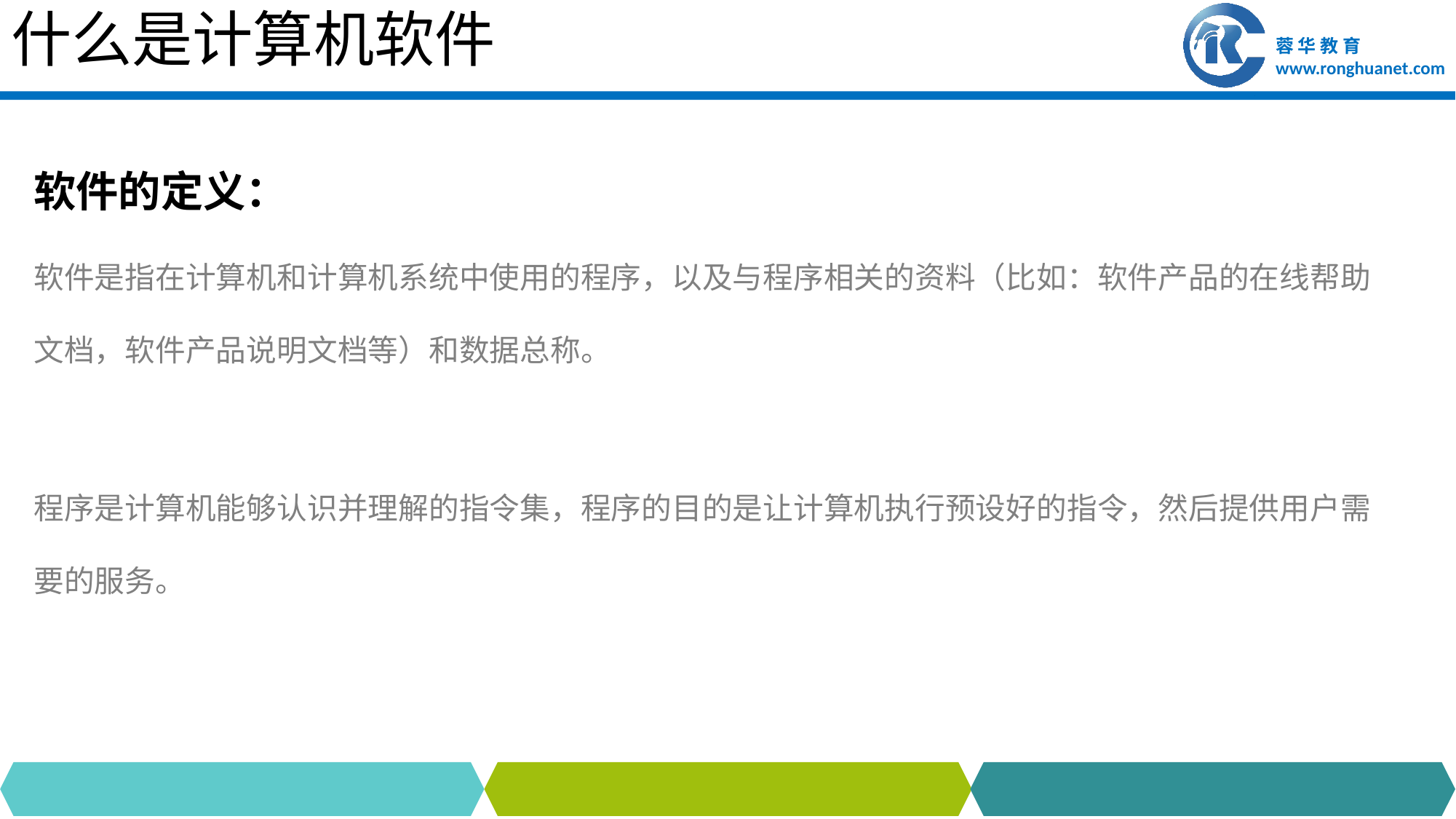

# 什么是计算机软件
软件的定义：
软件是指在计算机和计算机系统中使用的程序，以及与程序相关的资料（比如：软件产品的在线帮助文档，软件产品说明文档等）和数据总称。

程序是计算机能够认识并理解的指令集，程序的目的是让计算机执行预设好的指令，然后提供用户需要的服务。